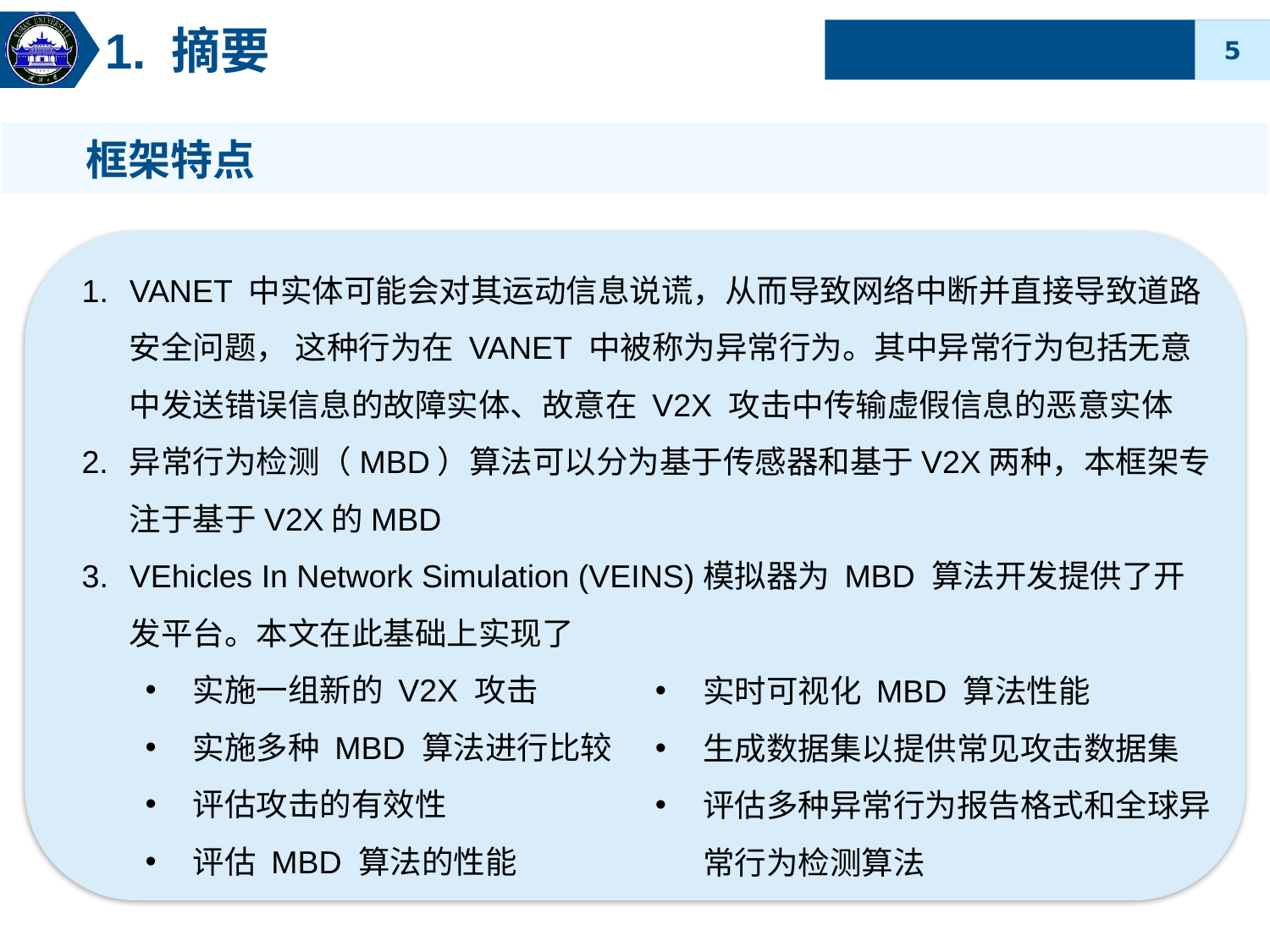

1. 摘要
        框架特点
VANET 中实体可能会对其运动信息说谎，从而导致网络中断并直接导致道路安全问题， 这种行为在 VANET 中被称为异常行为。其中异常行为包括无意中发送错误信息的故障实体、故意在 V2X 攻击中传输虚假信息的恶意实体
异常行为检测（MBD）算法可以分为基于传感器和基于V2X两种，本框架专注于基于V2X的MBD
VEhicles In Network Simulation (VEINS)模拟器为 MBD 算法开发提供了开发平台。本文在此基础上实现了
实施一组新的 V2X 攻击
实施多种 MBD 算法进行比较
评估攻击的有效性
评估 MBD 算法的性能
实时可视化 MBD 算法性能
生成数据集以提供常见攻击数据集
评估多种异常行为报告格式和全球异常行为检测算法